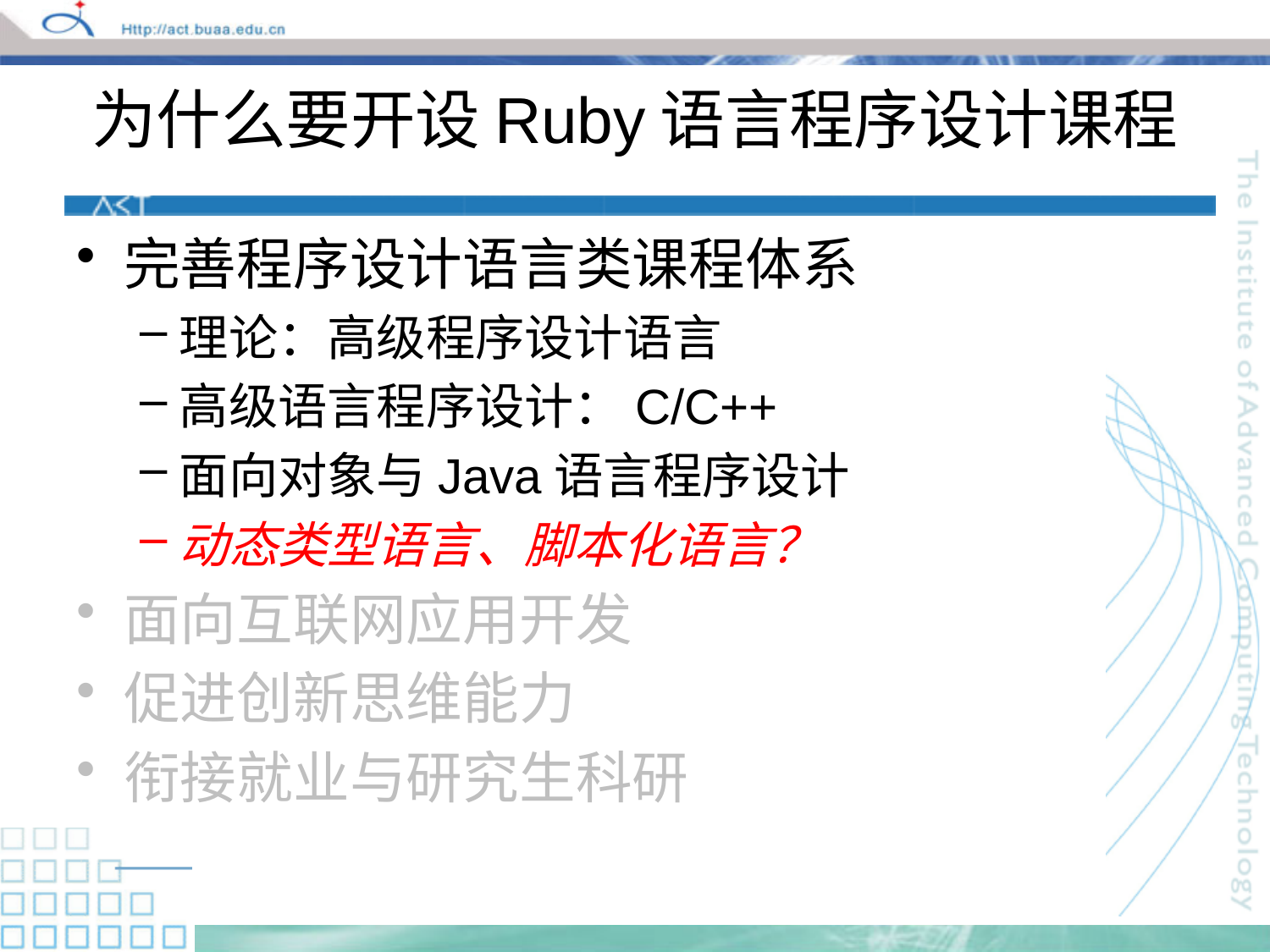

# 为什么要开设Ruby语言程序设计课程
完善程序设计语言类课程体系
理论：高级程序设计语言
高级语言程序设计：C/C++
面向对象与Java语言程序设计
动态类型语言、脚本化语言？
面向互联网应用开发
促进创新思维能力
衔接就业与研究生科研